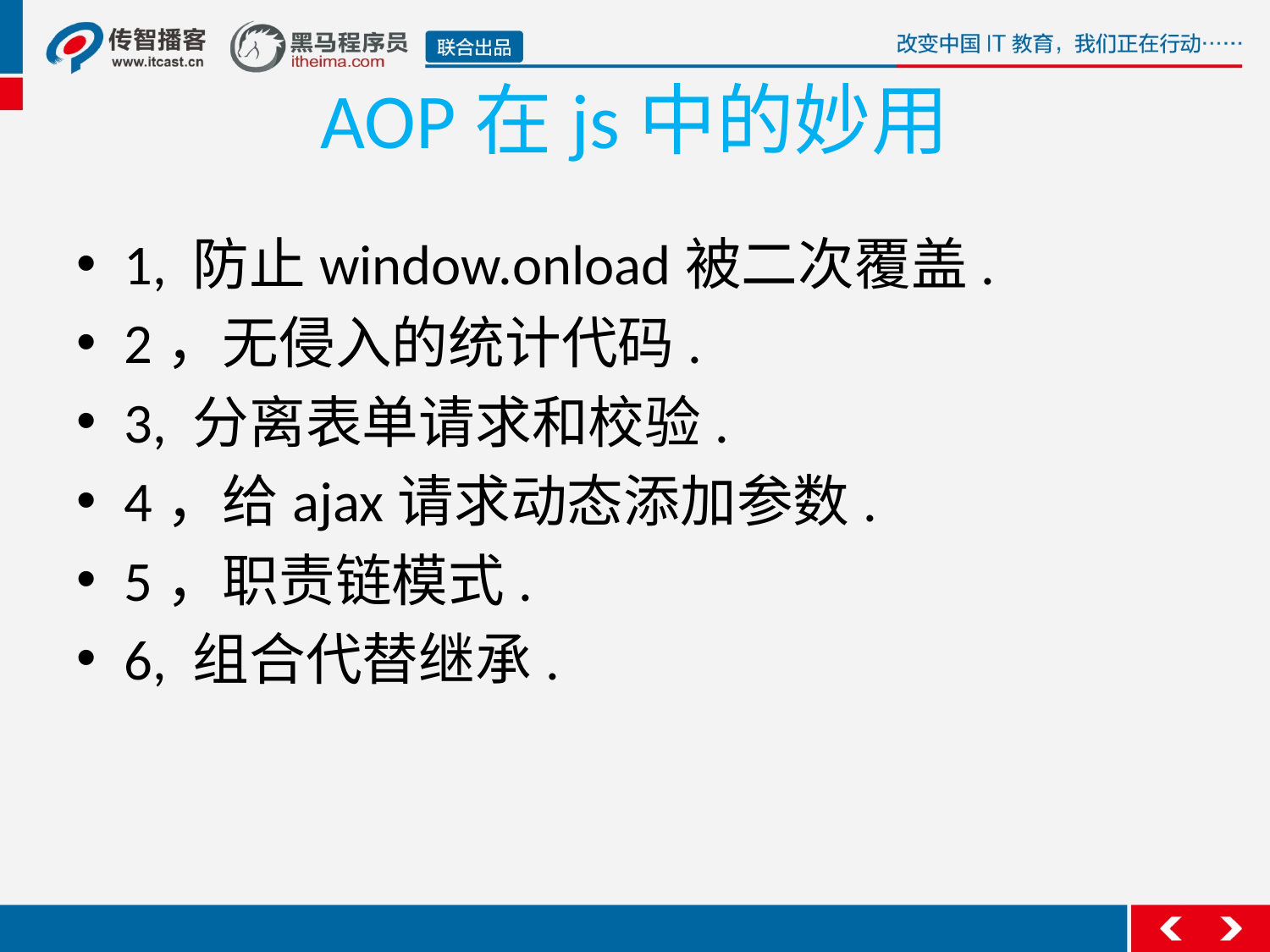

# AOP在js中的妙用
1, 防止window.onload被二次覆盖.
2，无侵入的统计代码.
3, 分离表单请求和校验.
4，给ajax请求动态添加参数.
5，职责链模式.
6, 组合代替继承.